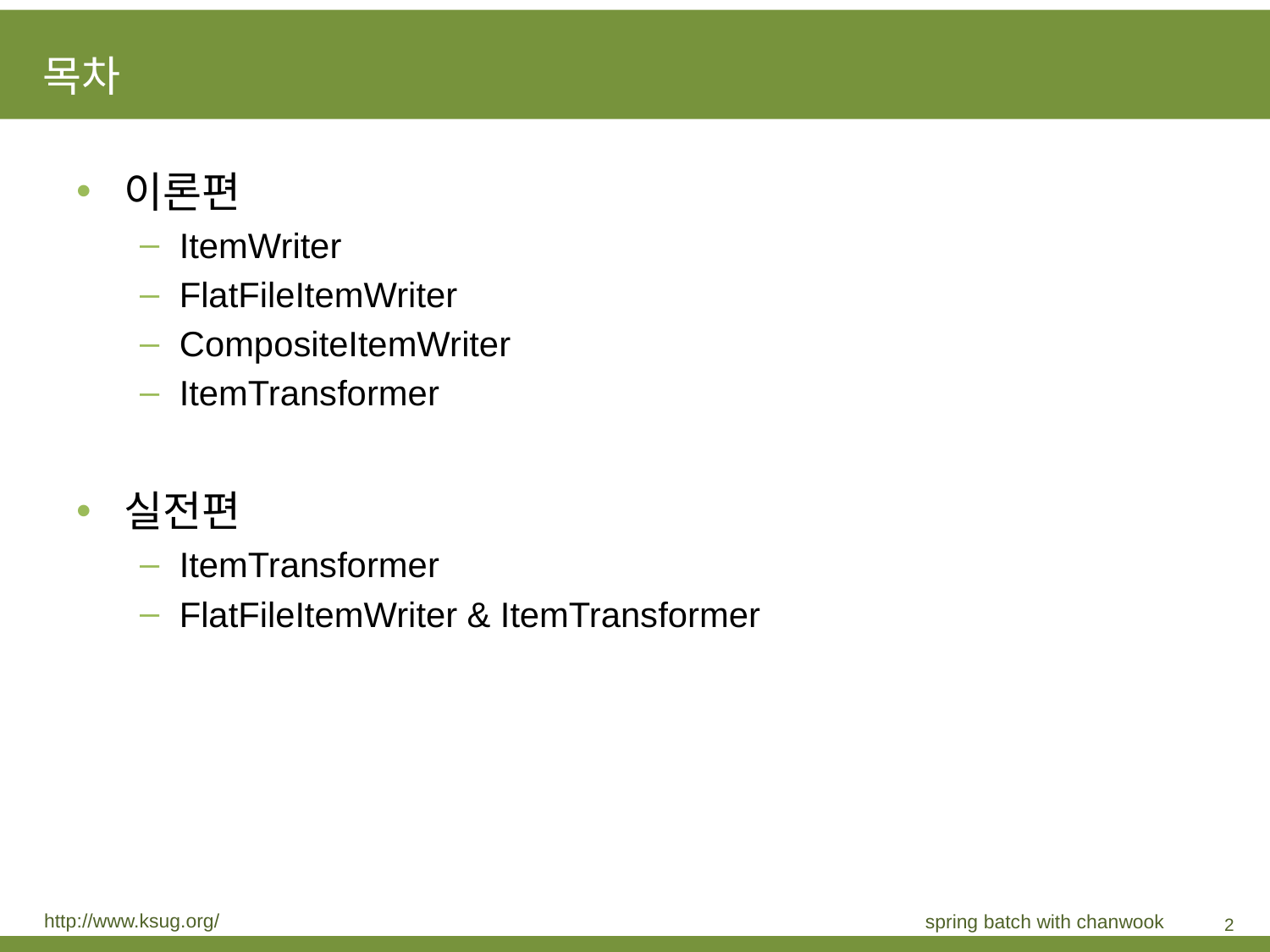

# 목차
이론편
ItemWriter
FlatFileItemWriter
CompositeItemWriter
ItemTransformer

실전편
ItemTransformer
FlatFileItemWriter & ItemTransformer

http://www.ksug.org/
spring batch with chanwook
2